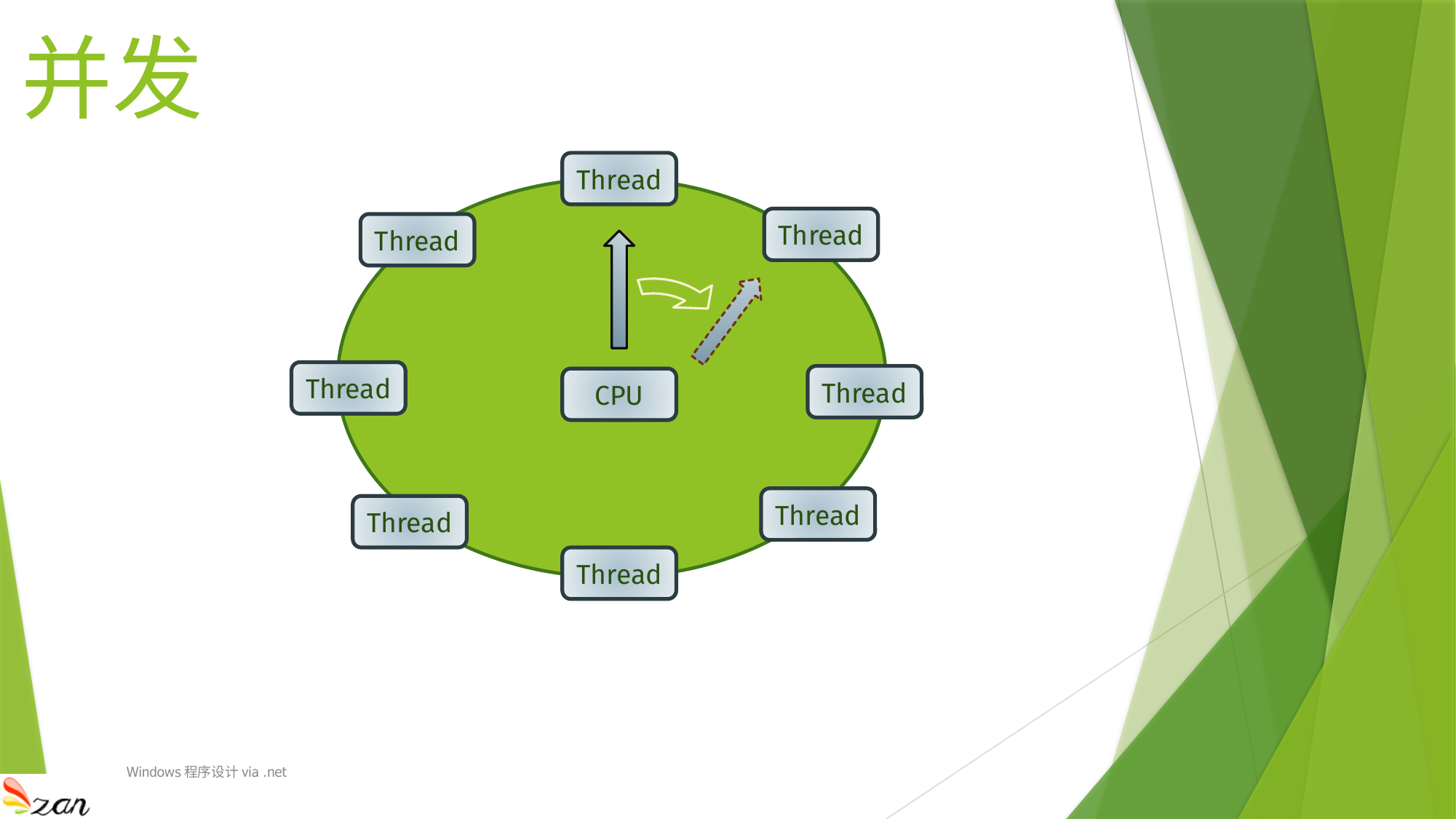

# 并发
Thread

Thread
Thread

Thread
Thread
CPU
Thread
Thread
Thread
Windows程序设计via .net